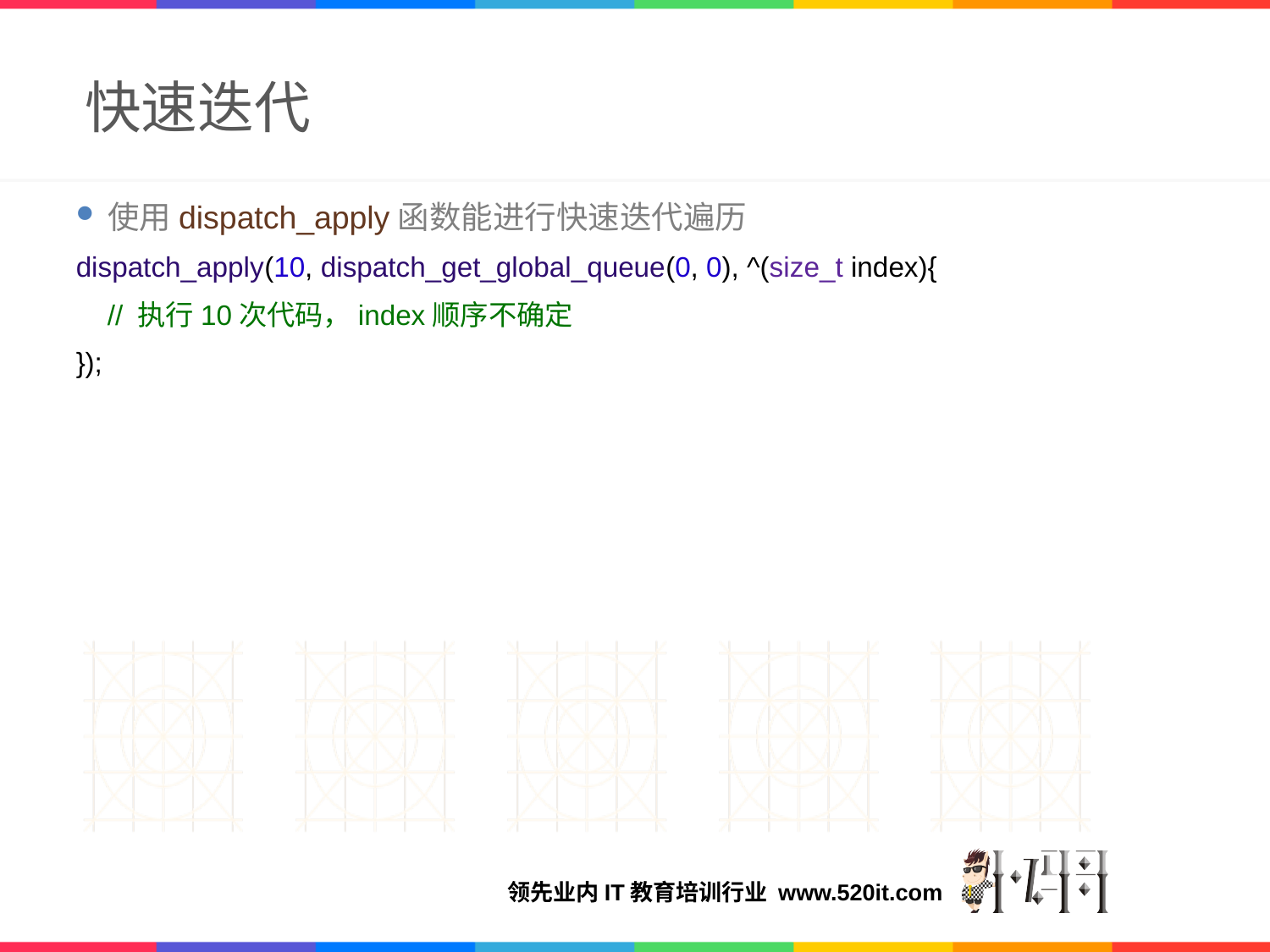

# 快速迭代
使用dispatch_apply函数能进行快速迭代遍历
dispatch_apply(10, dispatch_get_global_queue(0, 0), ^(size_t index){
    // 执行10次代码，index顺序不确定
});